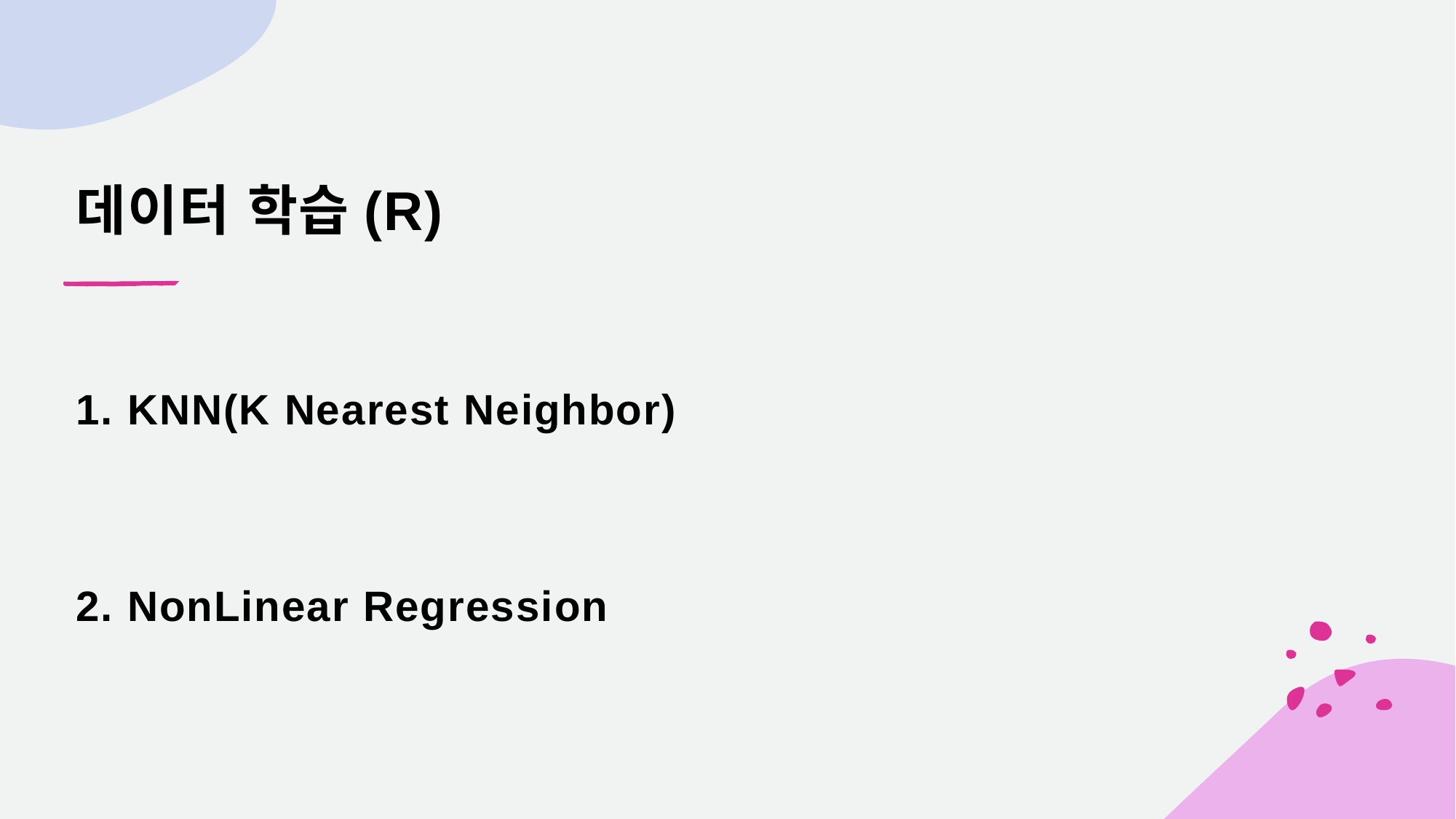

# 데이터 학습(R)
1. KNN(K Nearest Neighbor)
2. NonLinear Regression